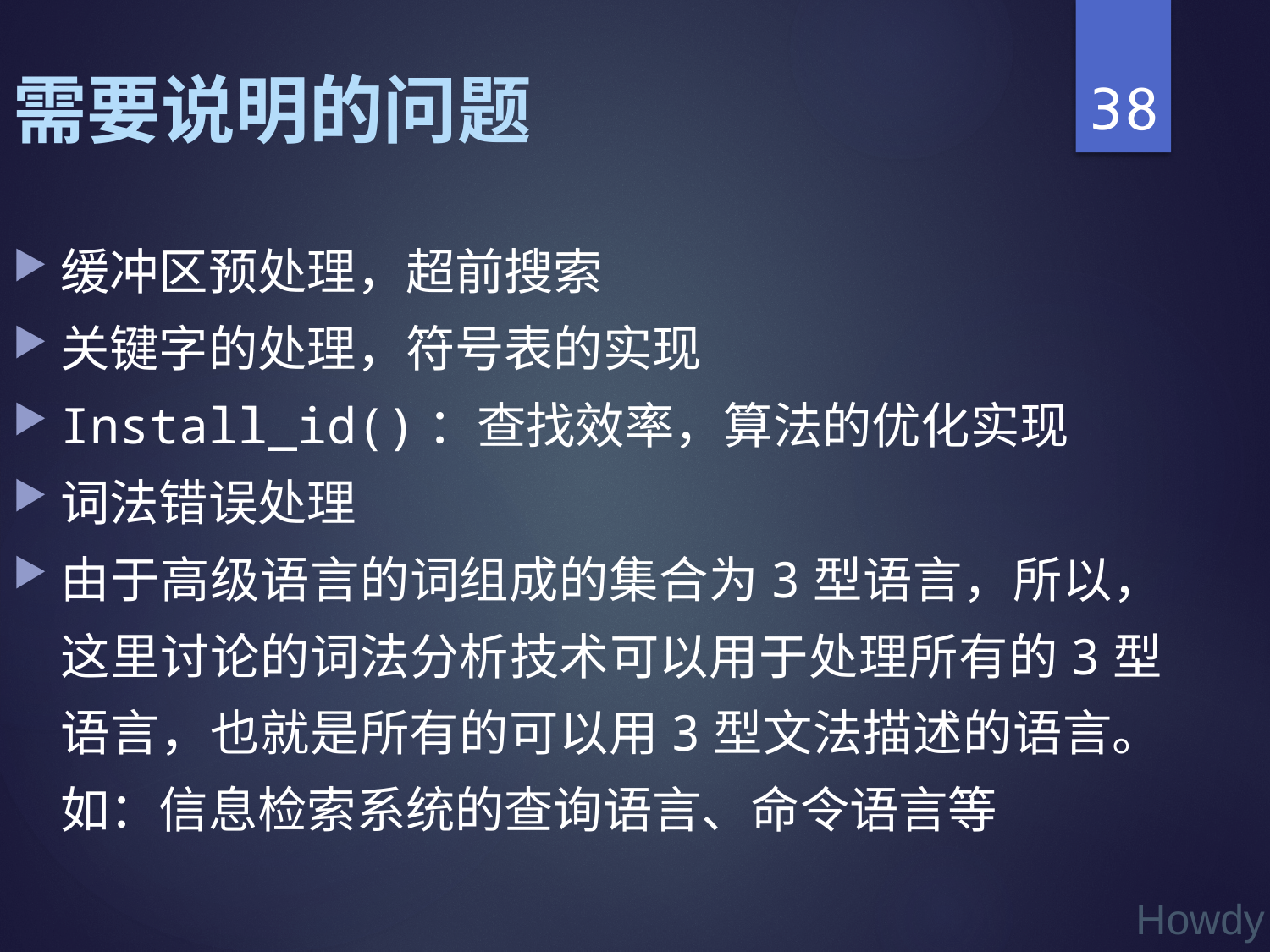

38
需要说明的问题
缓冲区预处理，超前搜索
关键字的处理，符号表的实现
Install_id()：查找效率，算法的优化实现
词法错误处理
由于高级语言的词组成的集合为3型语言，所以，这里讨论的词法分析技术可以用于处理所有的3型语言，也就是所有的可以用3型文法描述的语言。如：信息检索系统的查询语言、命令语言等